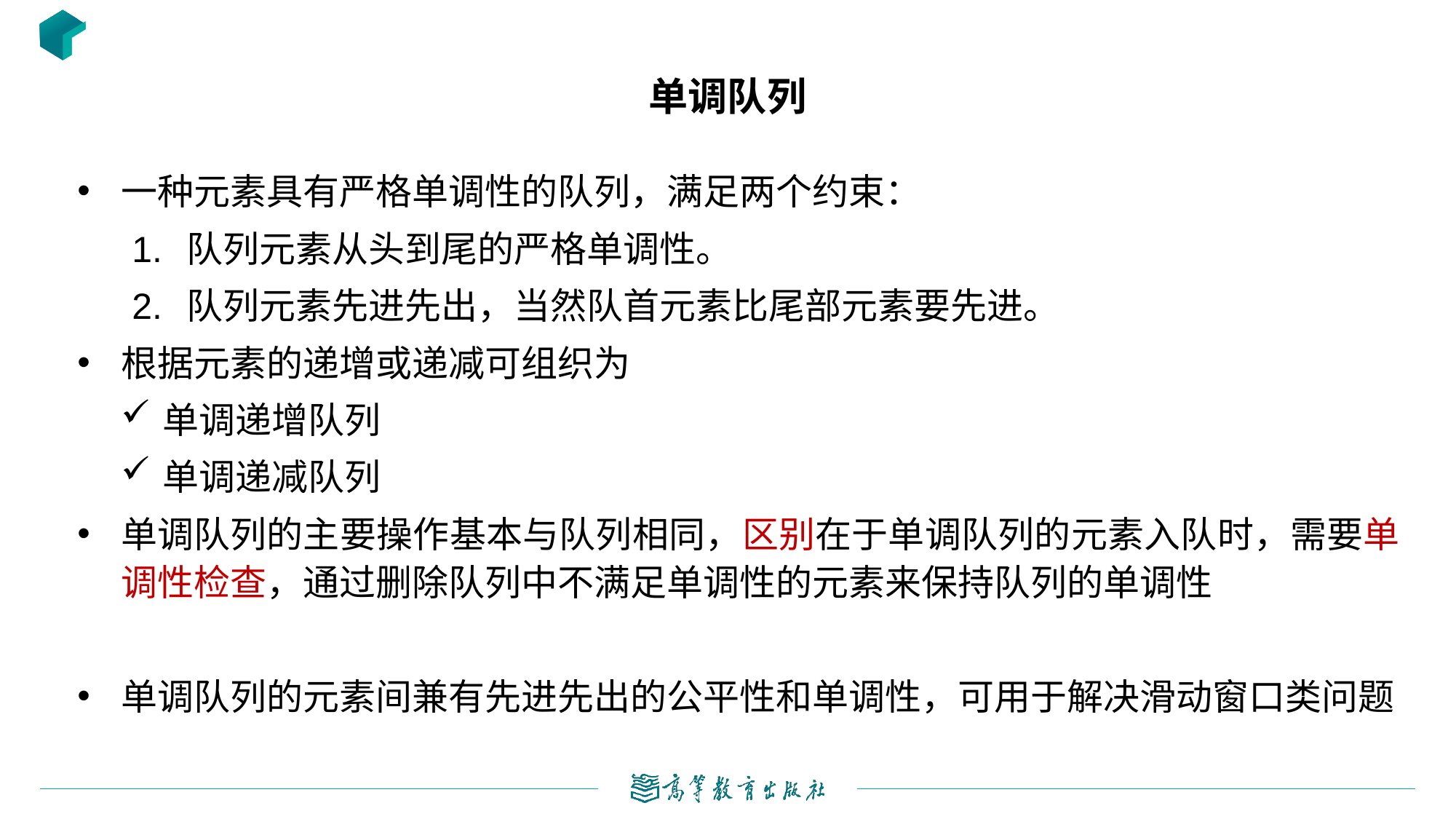

# 单调队列
一种元素具有严格单调性的队列，满足两个约束：
队列元素从头到尾的严格单调性。
队列元素先进先出，当然队首元素比尾部元素要先进。
根据元素的递增或递减可组织为
单调递增队列
单调递减队列
单调队列的主要操作基本与队列相同，区别在于单调队列的元素入队时，需要单调性检查，通过删除队列中不满足单调性的元素来保持队列的单调性

单调队列的元素间兼有先进先出的公平性和单调性，可用于解决滑动窗口类问题